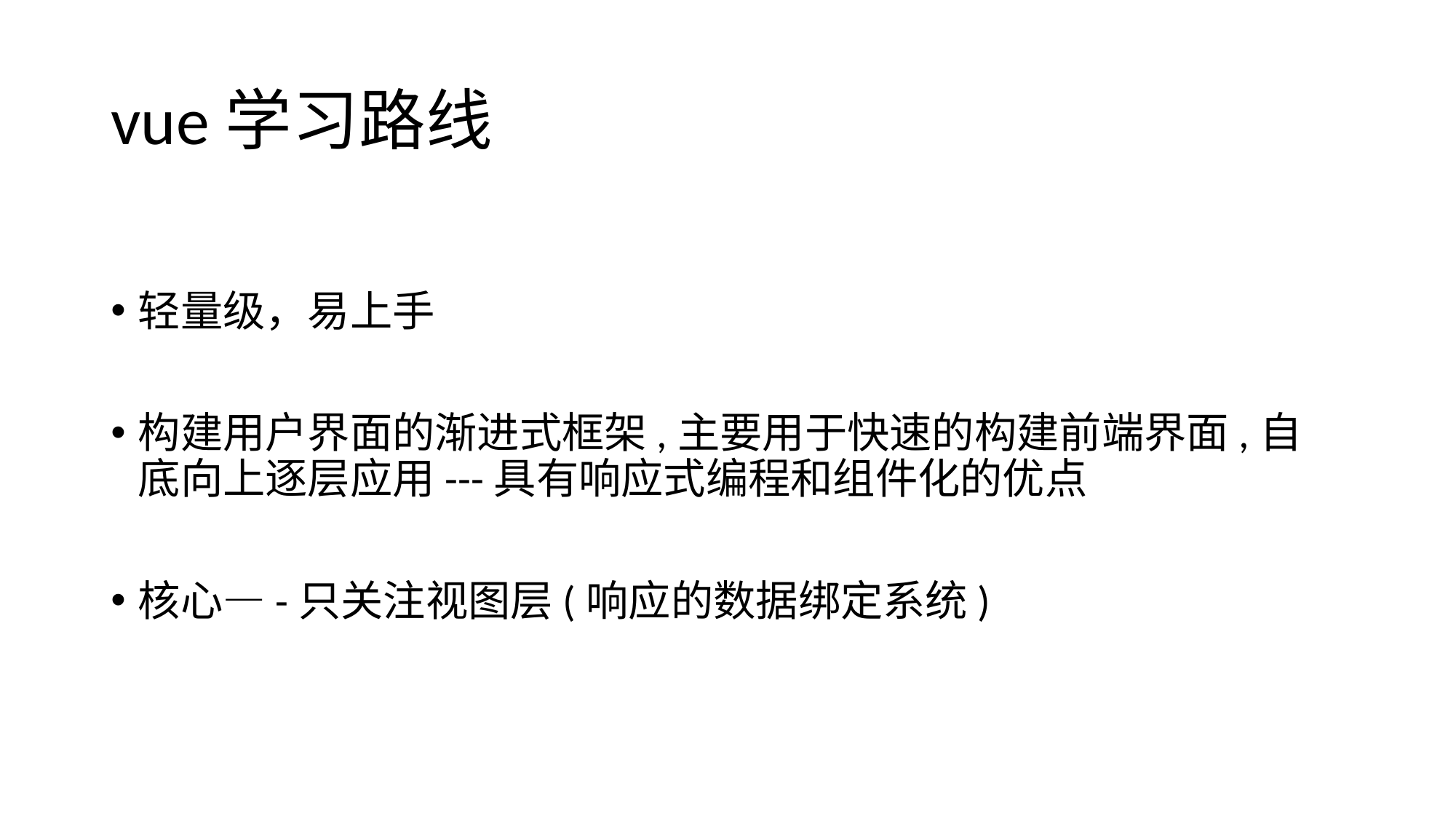

# vue学习路线

轻量级，易上手

构建用户界面的渐进式框架,主要用于快速的构建前端界面,自底向上逐层应用---具有响应式编程和组件化的优点

核心—-只关注视图层(响应的数据绑定系统)